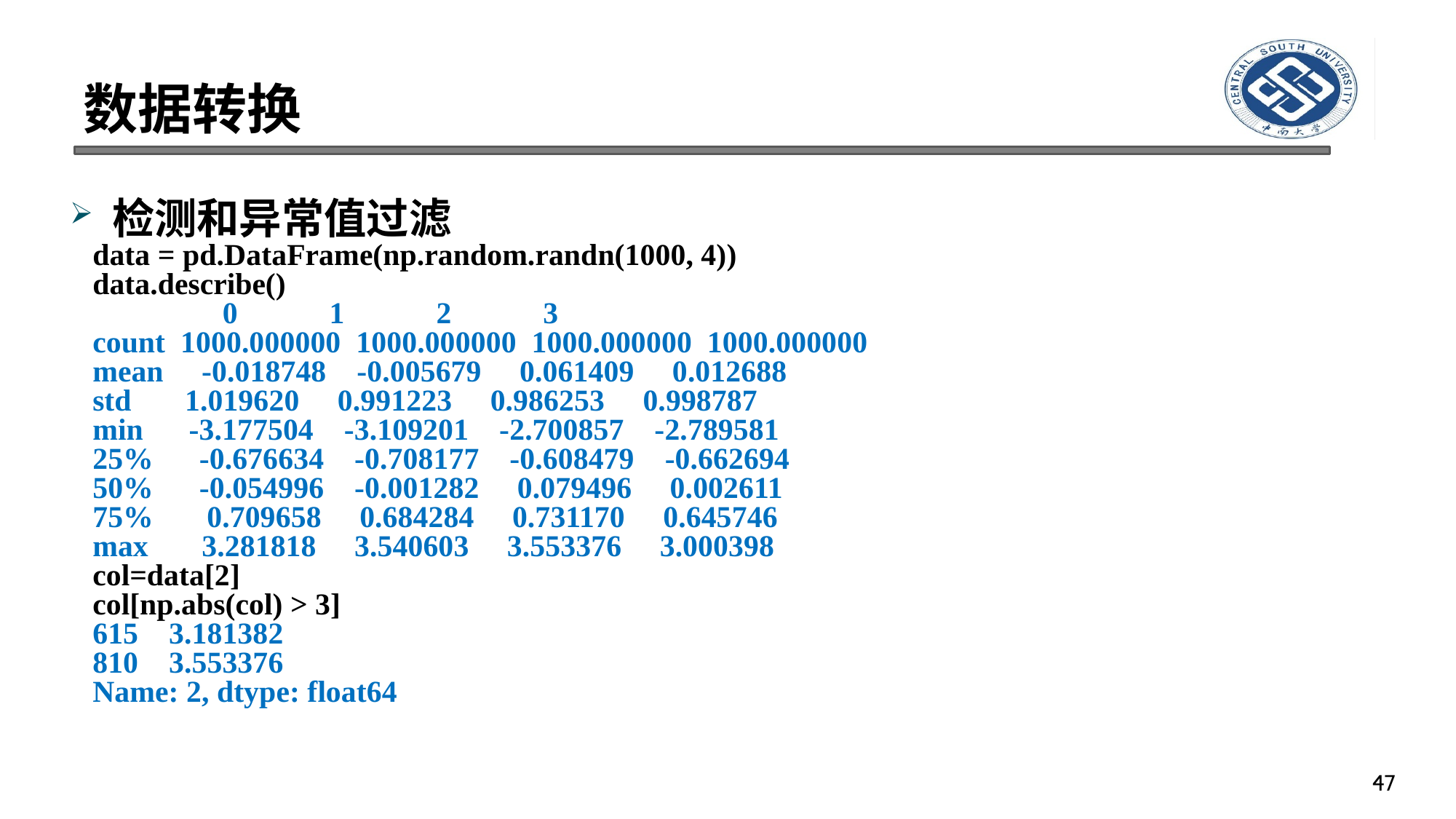

# 数据转换
检测和异常值过滤
data = pd.DataFrame(np.random.randn(1000, 4))
data.describe()
                 0            1            2            3
count  1000.000000  1000.000000  1000.000000  1000.000000
mean     -0.018748    -0.005679     0.061409     0.012688
std       1.019620     0.991223     0.986253     0.998787
min      -3.177504    -3.109201    -2.700857    -2.789581
25%      -0.676634    -0.708177    -0.608479    -0.662694
50%      -0.054996    -0.001282     0.079496     0.002611
75%       0.709658     0.684284     0.731170     0.645746
max       3.281818     3.540603     3.553376     3.000398
col=data[2]
col[np.abs(col) > 3]
615    3.181382
810    3.553376
Name: 2, dtype: float64
47